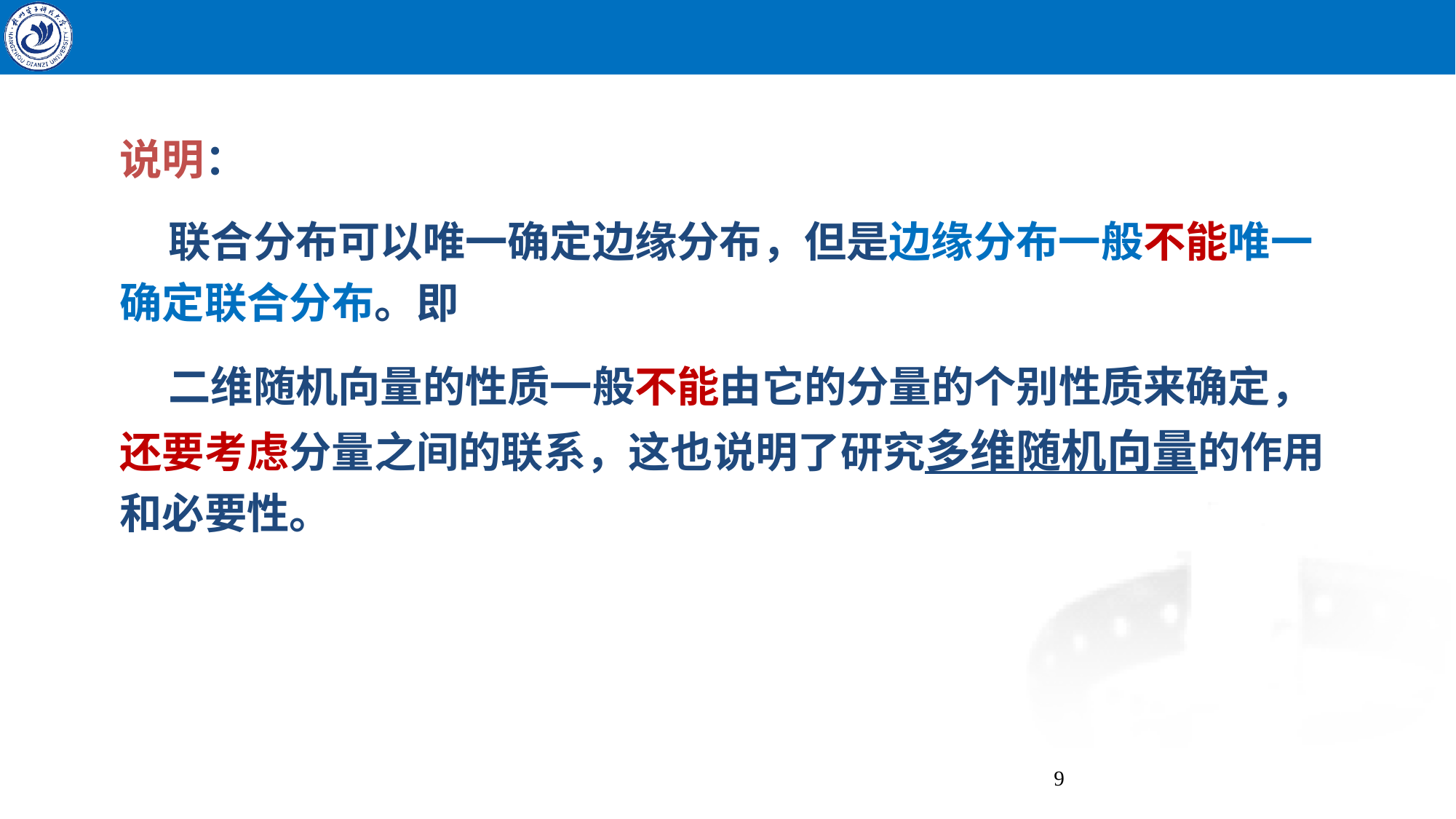

说明：
    联合分布可以唯一确定边缘分布，但是边缘分布一般不能唯一确定联合分布。即
    二维随机向量的性质一般不能由它的分量的个别性质来确定，还要考虑分量之间的联系，这也说明了研究多维随机向量的作用和必要性。
9